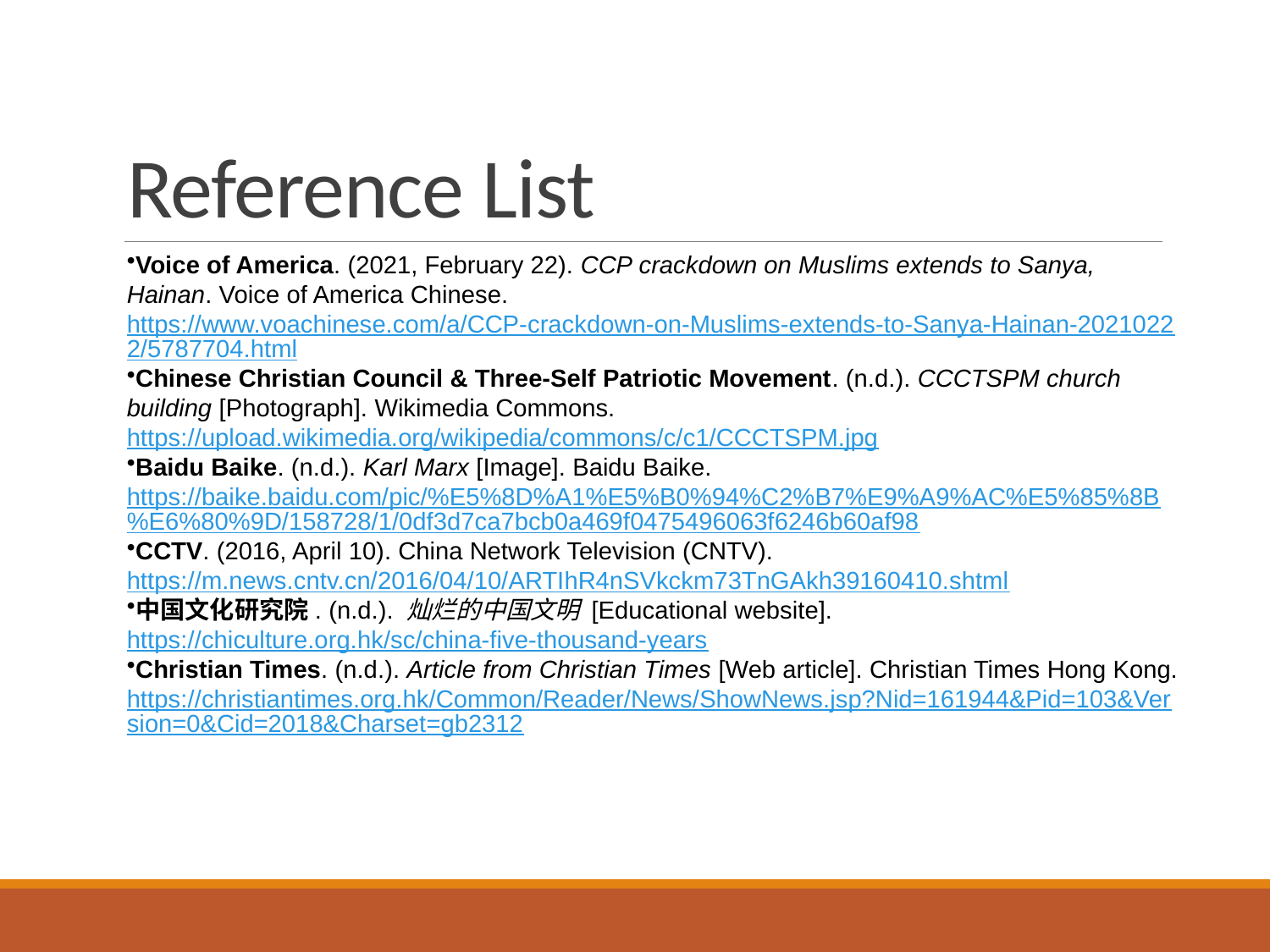

# Reference List
Voice of America. (2021, February 22). CCP crackdown on Muslims extends to Sanya, Hainan. Voice of America Chinese. https://www.voachinese.com/a/CCP-crackdown-on-Muslims-extends-to-Sanya-Hainan-20210222/5787704.html
Chinese Christian Council & Three-Self Patriotic Movement. (n.d.). CCCTSPM church building [Photograph]. Wikimedia Commons. https://upload.wikimedia.org/wikipedia/commons/c/c1/CCCTSPM.jpg
Baidu Baike. (n.d.). Karl Marx [Image]. Baidu Baike. https://baike.baidu.com/pic/%E5%8D%A1%E5%B0%94%C2%B7%E9%A9%AC%E5%85%8B%E6%80%9D/158728/1/0df3d7ca7bcb0a469f0475496063f6246b60af98
CCTV. (2016, April 10). China Network Television (CNTV). https://m.news.cntv.cn/2016/04/10/ARTIhR4nSVkckm73TnGAkh39160410.shtml
中国文化研究院. (n.d.). 灿烂的中国文明 [Educational website]. https://chiculture.org.hk/sc/china-five-thousand-years
Christian Times. (n.d.). Article from Christian Times [Web article]. Christian Times Hong Kong. https://christiantimes.org.hk/Common/Reader/News/ShowNews.jsp?Nid=161944&Pid=103&Version=0&Cid=2018&Charset=gb2312